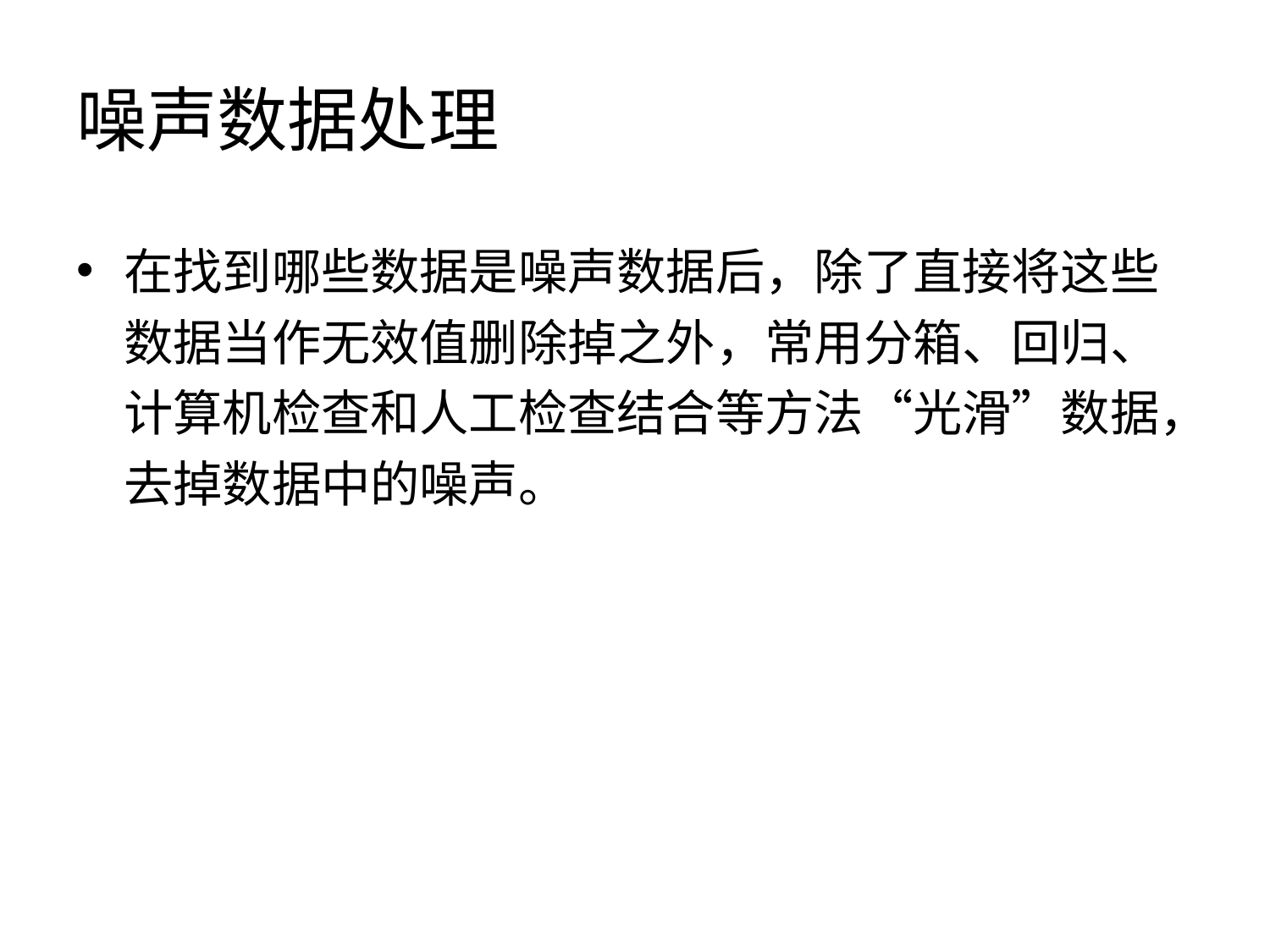

# 噪声数据处理
在找到哪些数据是噪声数据后，除了直接将这些数据当作无效值删除掉之外，常用分箱、回归、计算机检查和人工检查结合等方法“光滑”数据，去掉数据中的噪声。